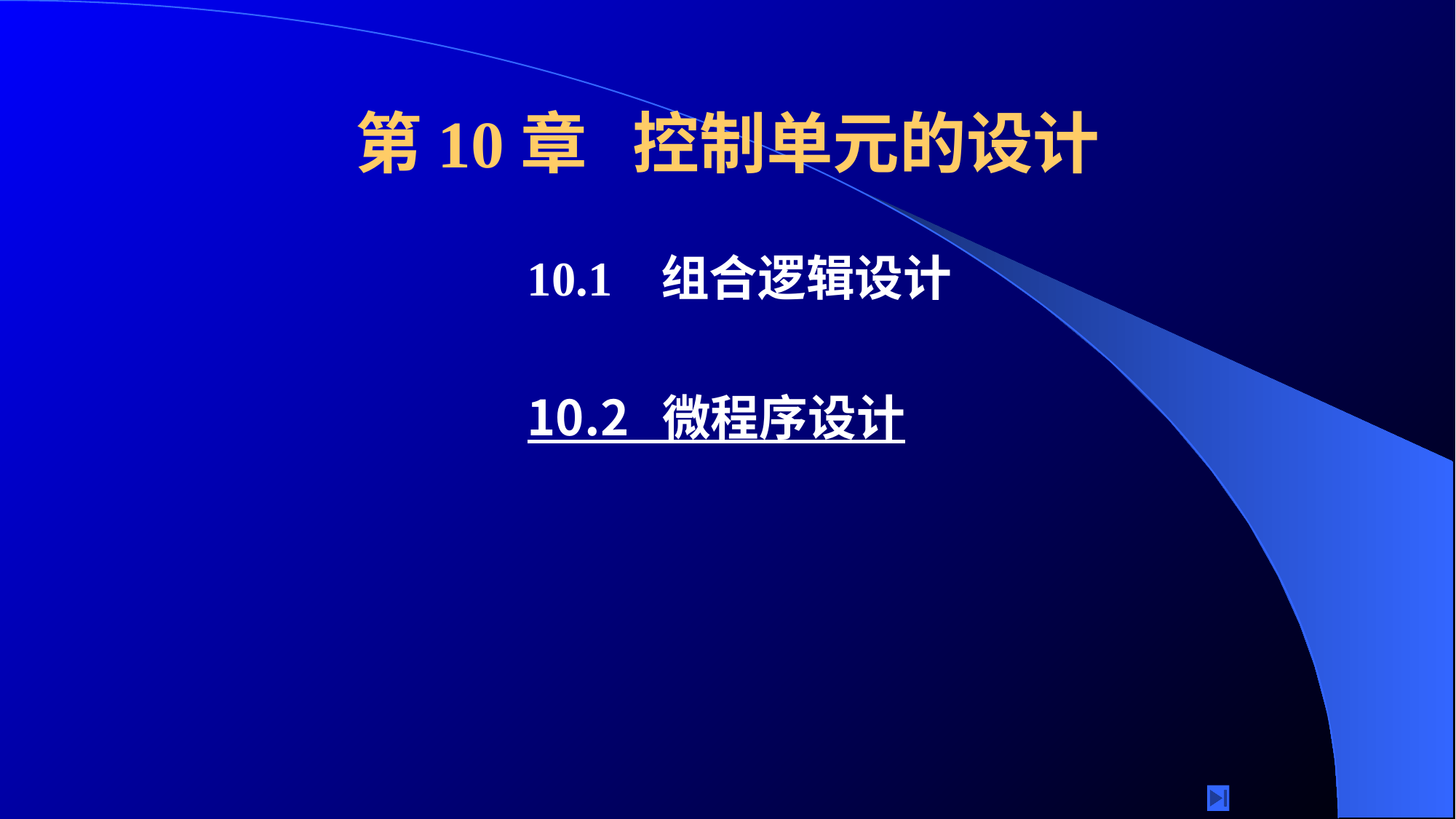

# 第10章   控制单元的设计
10.1   组合逻辑设计
10.2   微程序设计